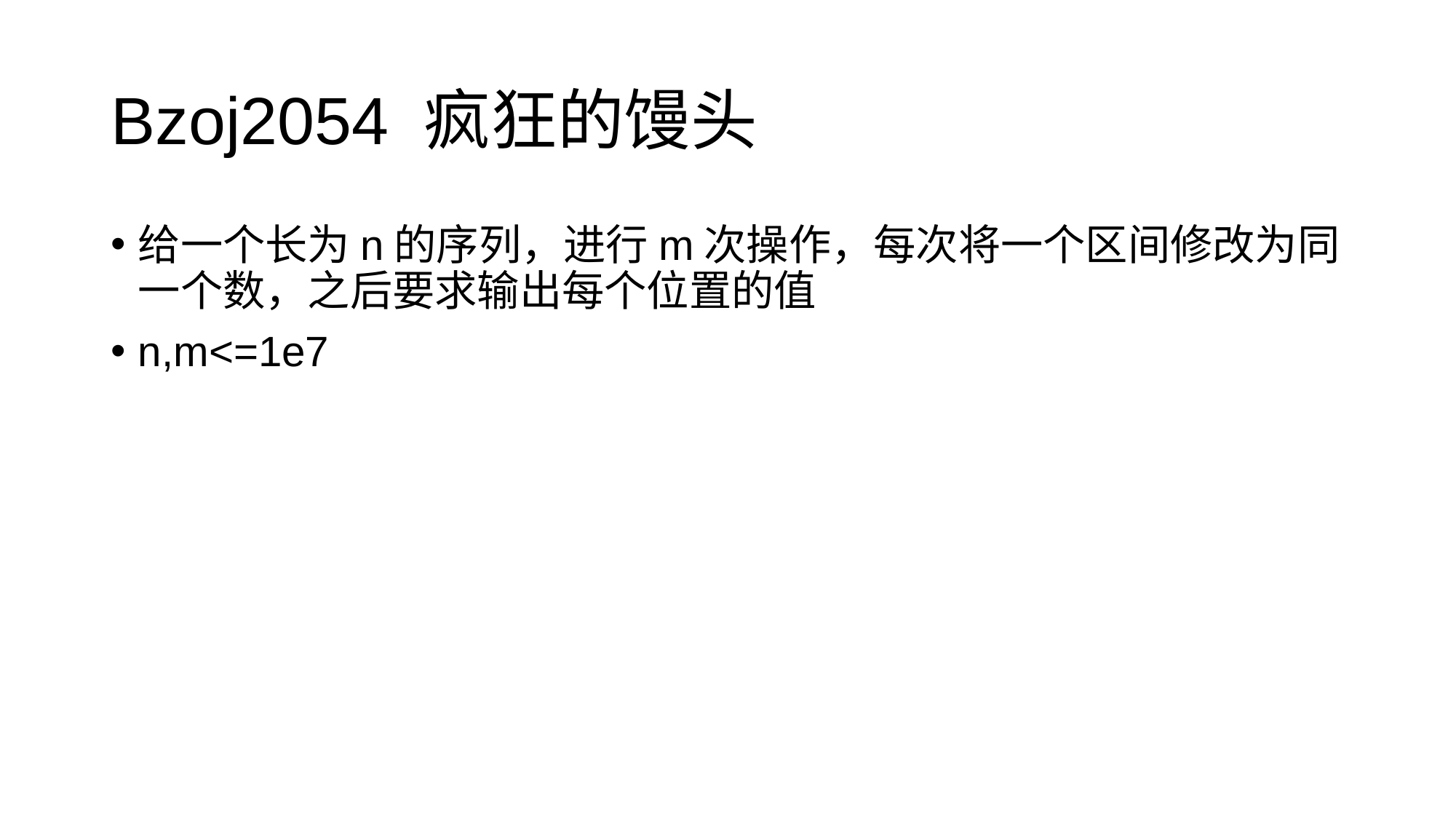

# Bzoj2054 疯狂的馒头
给一个长为n的序列，进行m次操作，每次将一个区间修改为同一个数，之后要求输出每个位置的值
n,m<=1e7